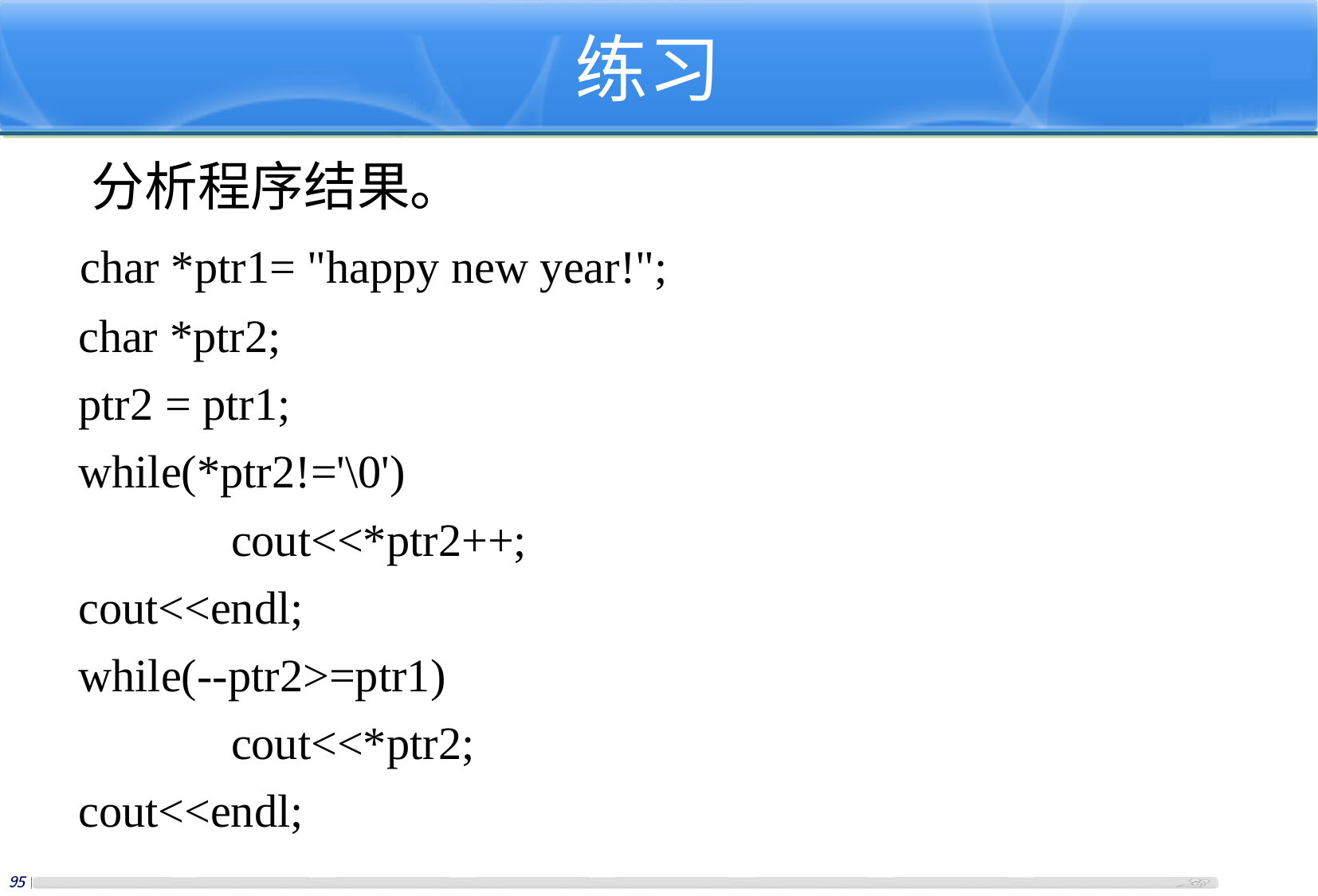

练习
 分析程序结果。
 char *ptr1= "happy new year!";
 char *ptr2;
 ptr2 = ptr1;
 while(*ptr2!='\0')
		cout<<*ptr2++;
 cout<<endl;
 while(--ptr2>=ptr1)
		cout<<*ptr2;
 cout<<endl;